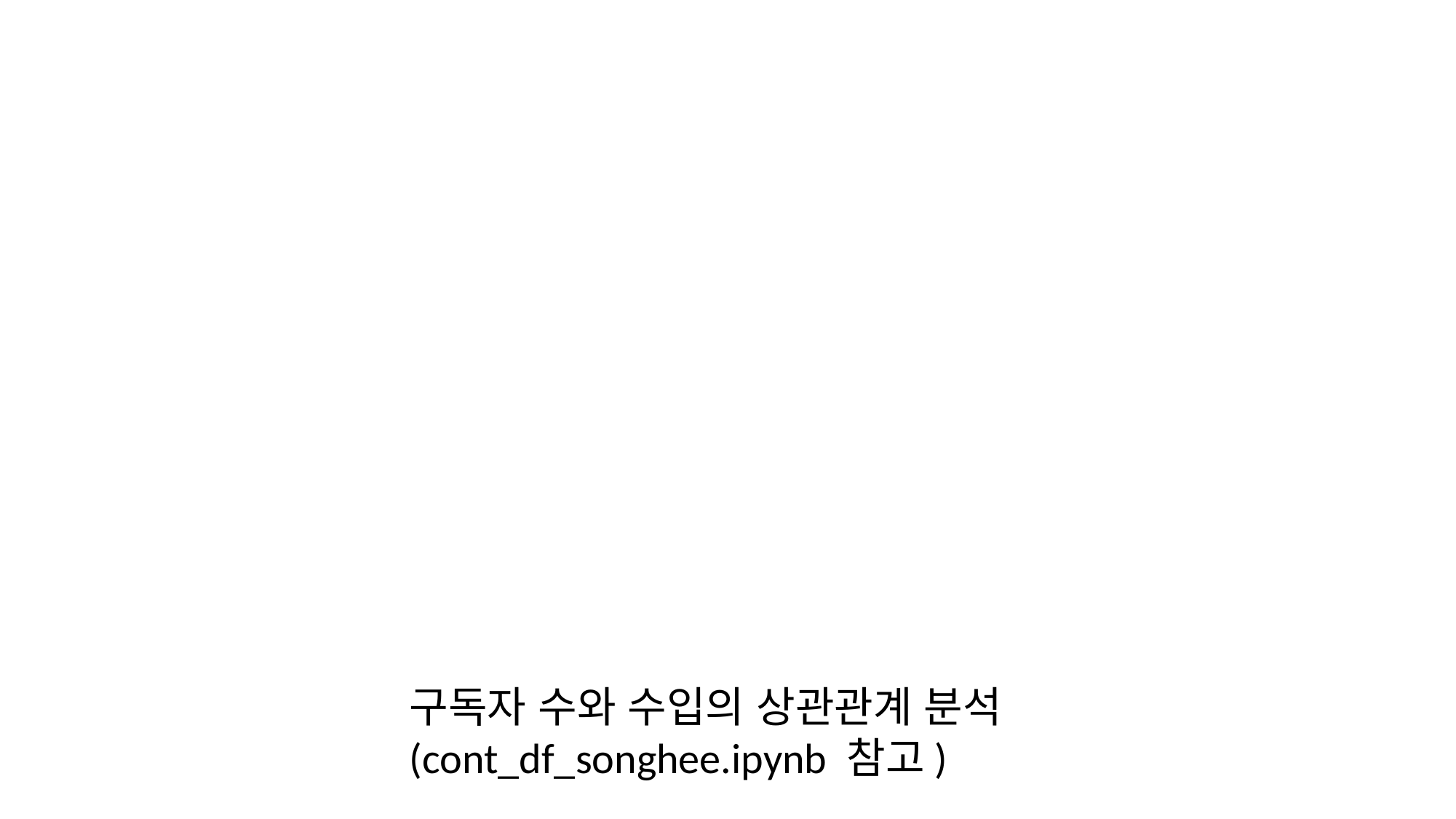

구독자 수와 수입의 상관관계 분석
(cont_df_songhee.ipynb 참고)